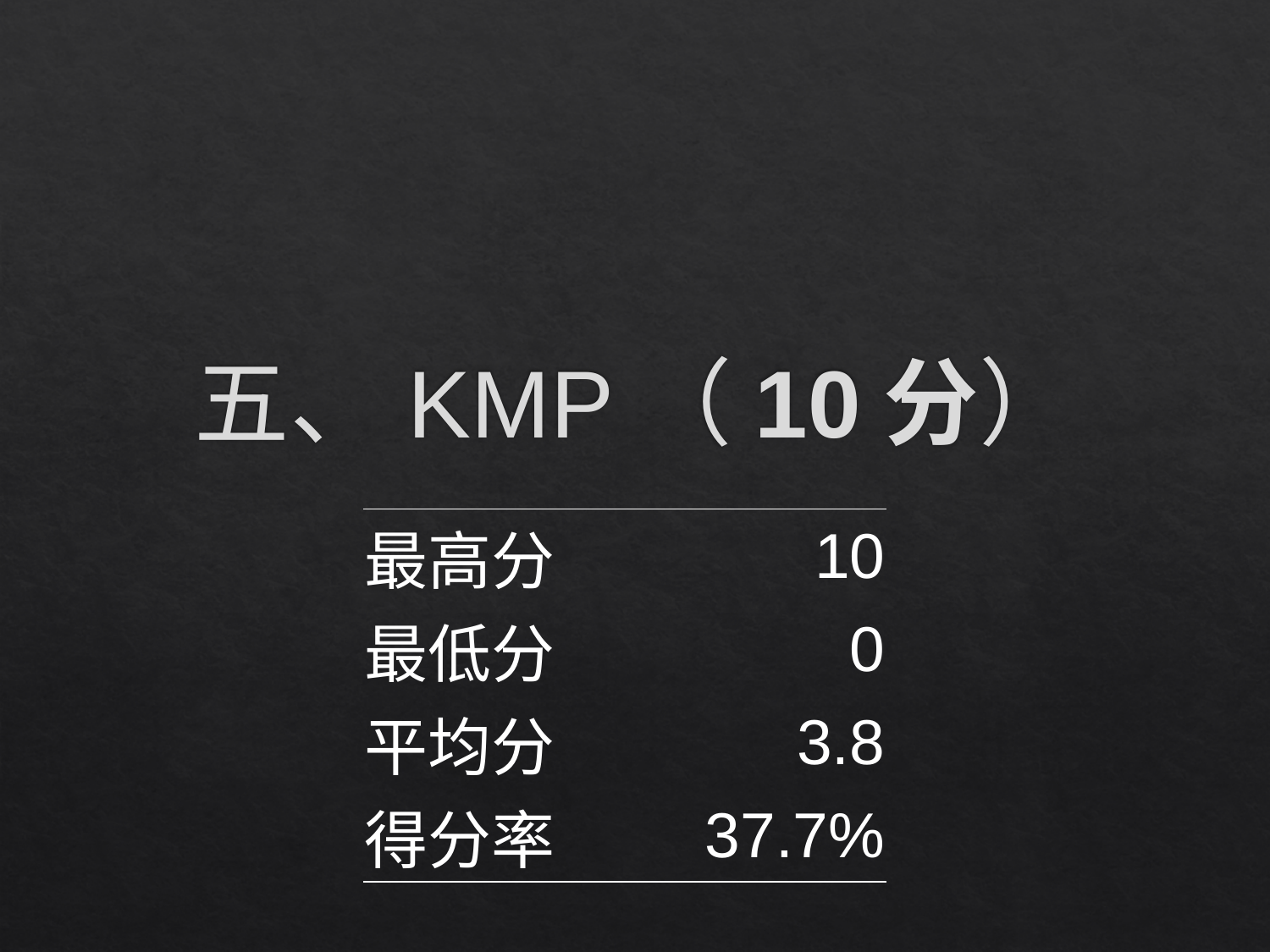

# 五、KMP（10分）
| 最高分 | 10 |
| --- | --- |
| 最低分 | 0 |
| 平均分 | 3.8 |
| 得分率 | 37.7% |